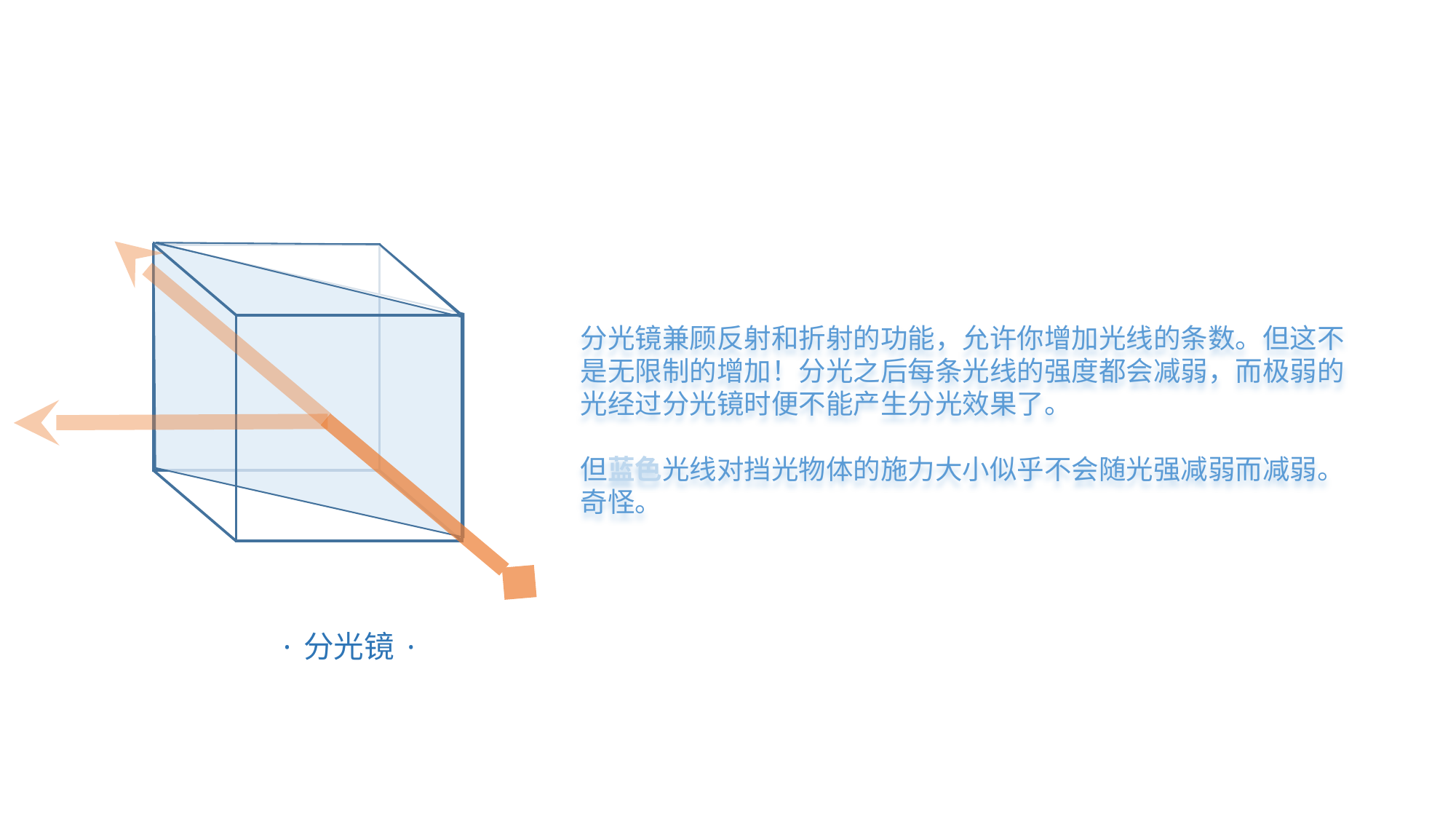

分光镜兼顾反射和折射的功能，允许你增加光线的条数。但这不是无限制的增加！分光之后每条光线的强度都会减弱，而极弱的光经过分光镜时便不能产生分光效果了。

但蓝色光线对挡光物体的施力大小似乎不会随光强减弱而减弱。奇怪。

·分光镜·